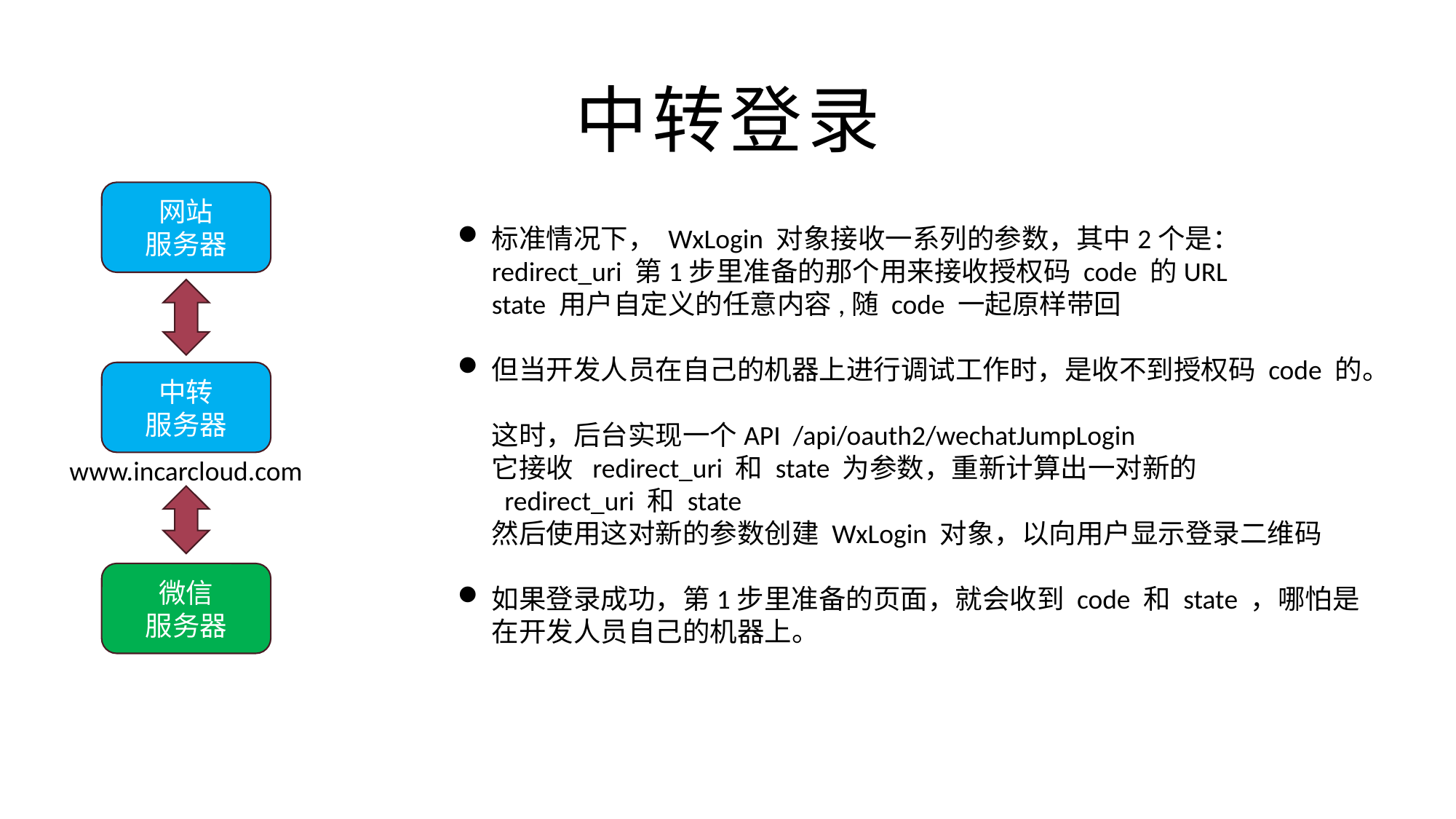

# 中转登录
网站
服务器
标准情况下， WxLogin 对象接收一系列的参数，其中2个是：
redirect_uri 第1步里准备的那个用来接收授权码 code 的URL
state 用户自定义的任意内容,随 code 一起原样带回

但当开发人员在自己的机器上进行调试工作时，是收不到授权码 code 的。
这时，后台实现一个API  /api/oauth2/wechatJumpLogin 
它接收  redirect_uri 和 state 为参数，重新计算出一对新的  redirect_uri 和 state 
然后使用这对新的参数创建 WxLogin 对象，以向用户显示登录二维码

如果登录成功，第1步里准备的页面，就会收到 code 和 state ，哪怕是在开发人员自己的机器上。

中转
服务器
www.incarcloud.com

微信
服务器